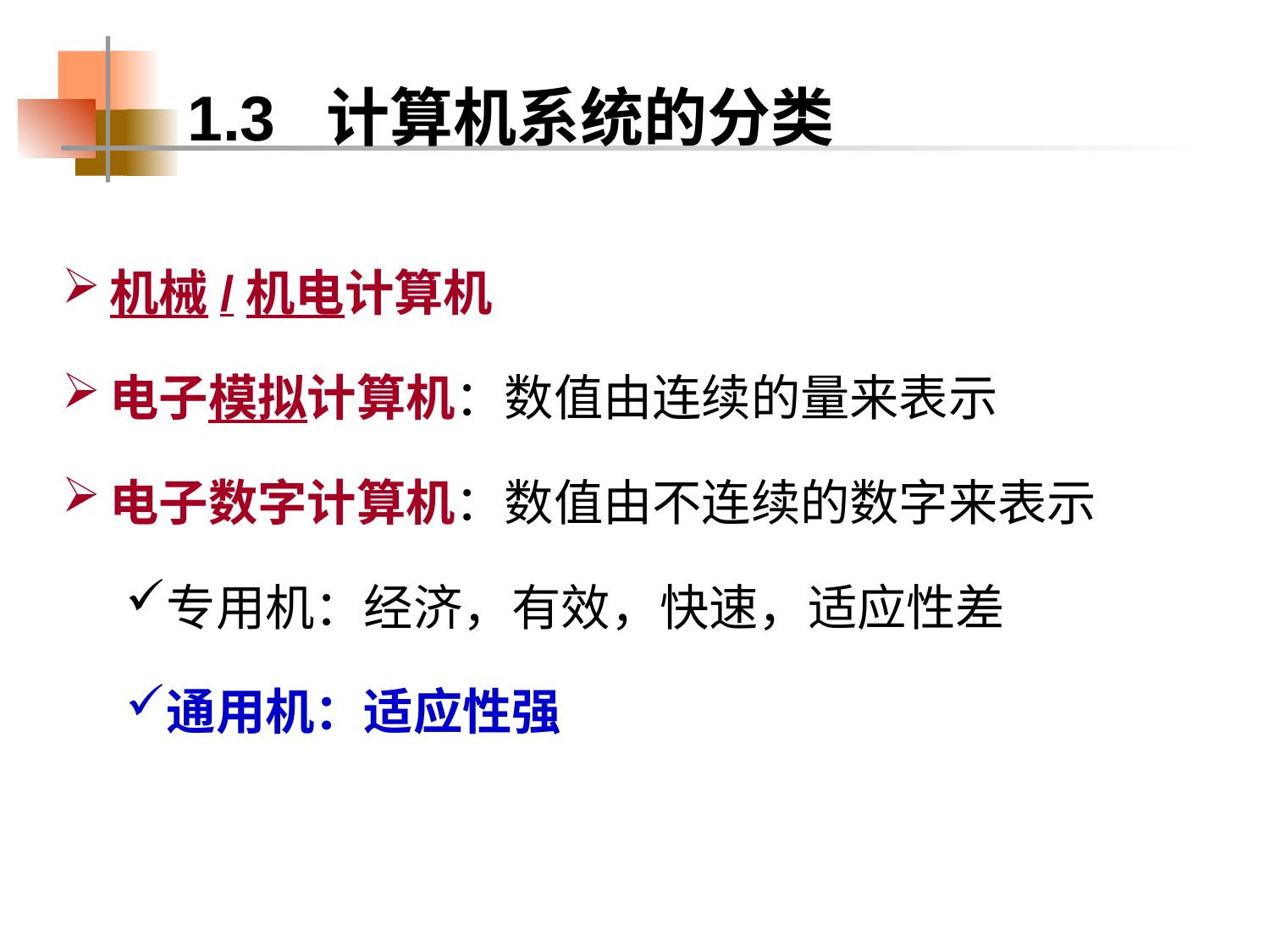

# 1.3  计算机系统的分类
机械/机电计算机
电子模拟计算机：数值由连续的量来表示
电子数字计算机：数值由不连续的数字来表示
专用机：经济，有效，快速，适应性差
通用机：适应性强